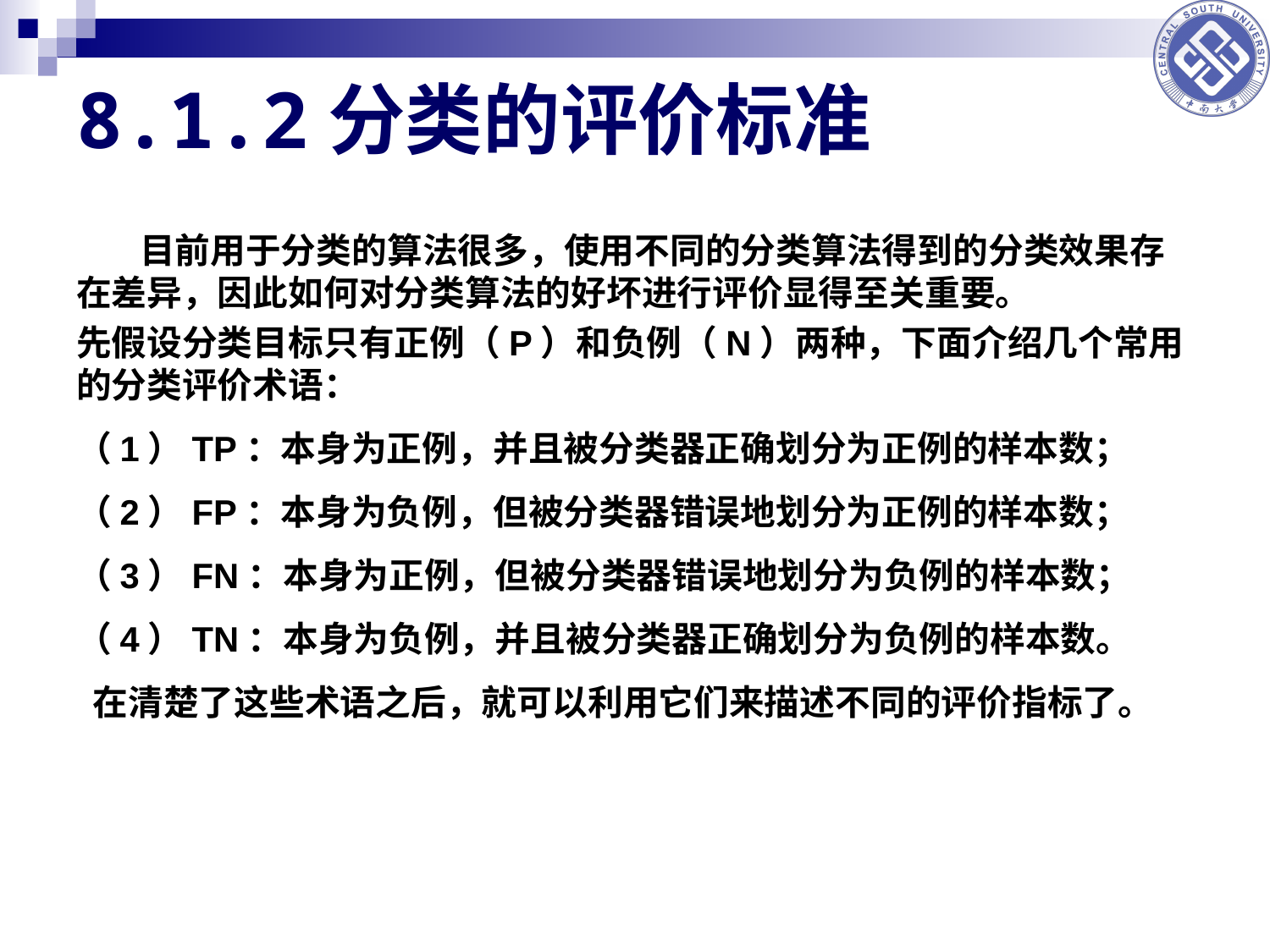

# 8.1.2分类的评价标准
目前用于分类的算法很多，使用不同的分类算法得到的分类效果存在差异，因此如何对分类算法的好坏进行评价显得至关重要。
先假设分类目标只有正例（P）和负例（N）两种，下面介绍几个常用的分类评价术语：
（1）TP：本身为正例，并且被分类器正确划分为正例的样本数；
（2）FP：本身为负例，但被分类器错误地划分为正例的样本数；
（3）FN：本身为正例，但被分类器错误地划分为负例的样本数；
（4）TN：本身为负例，并且被分类器正确划分为负例的样本数。
 在清楚了这些术语之后，就可以利用它们来描述不同的评价指标了。